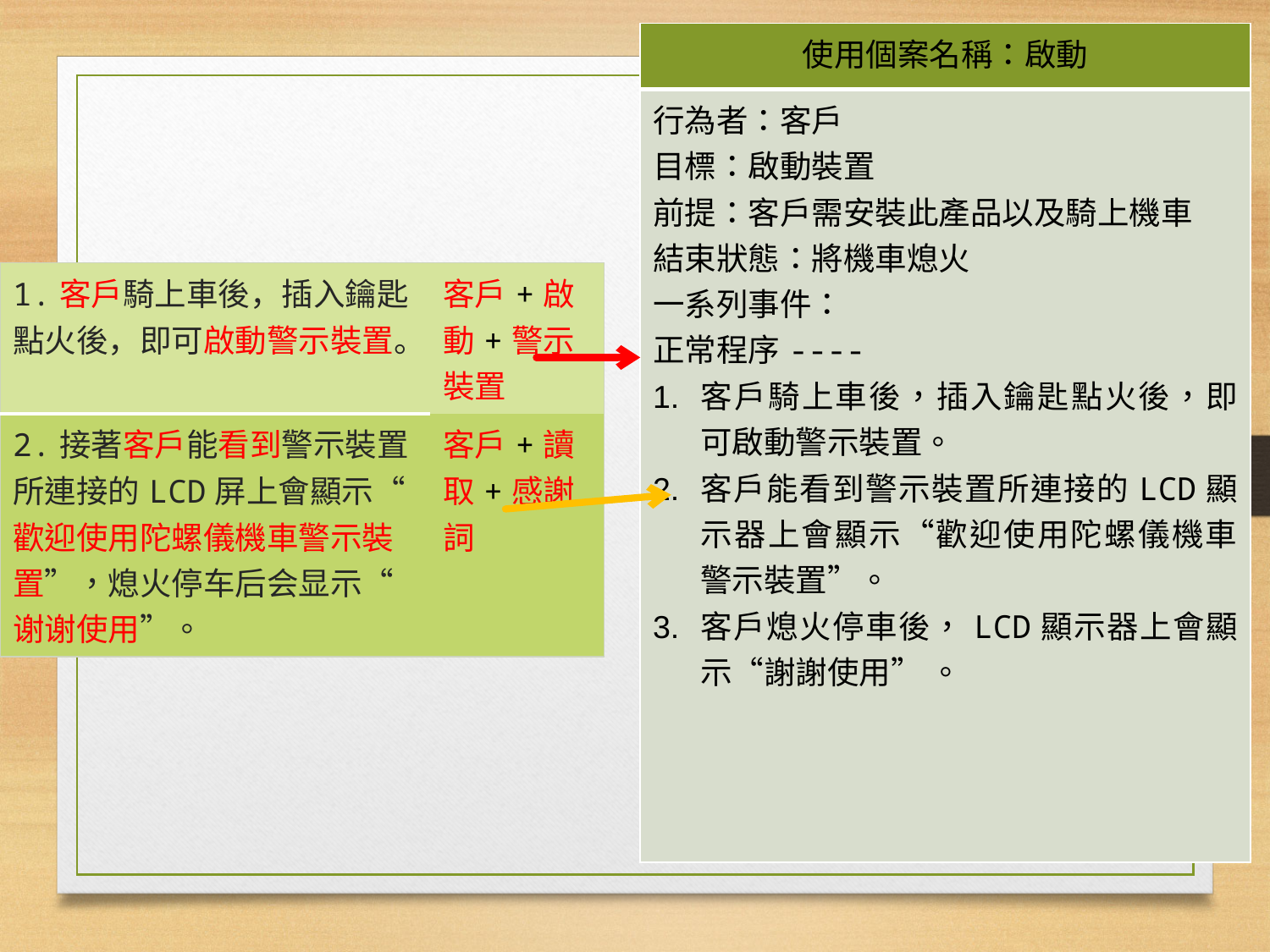

| 使用個案名稱：啟動 |
| --- |
| 行為者：客戶 目標：啟動裝置 前提：客戶需安裝此產品以及騎上機車 結束狀態：將機車熄火 一系列事件： 正常程序---- 客戶騎上車後，插入鑰匙點火後，即可啟動警示裝置。 客戶能看到警示裝置所連接的LCD顯示器上會顯示“歡迎使用陀螺儀機車警示裝置”。 客戶熄火停車後，LCD顯示器上會顯示“謝謝使用” 。 |
| 1.客戶騎上車後，插入鑰匙點火後，即可啟動警示裝置。 | 客戶+啟動+警示裝置 |
| --- | --- |
| 2.接著客戶能看到警示裝置所連接的LCD屏上會顯示“歡迎使用陀螺儀機車警示裝置”，熄火停车后会显示“谢谢使用”。 | 客戶+讀取+感謝詞 |
15